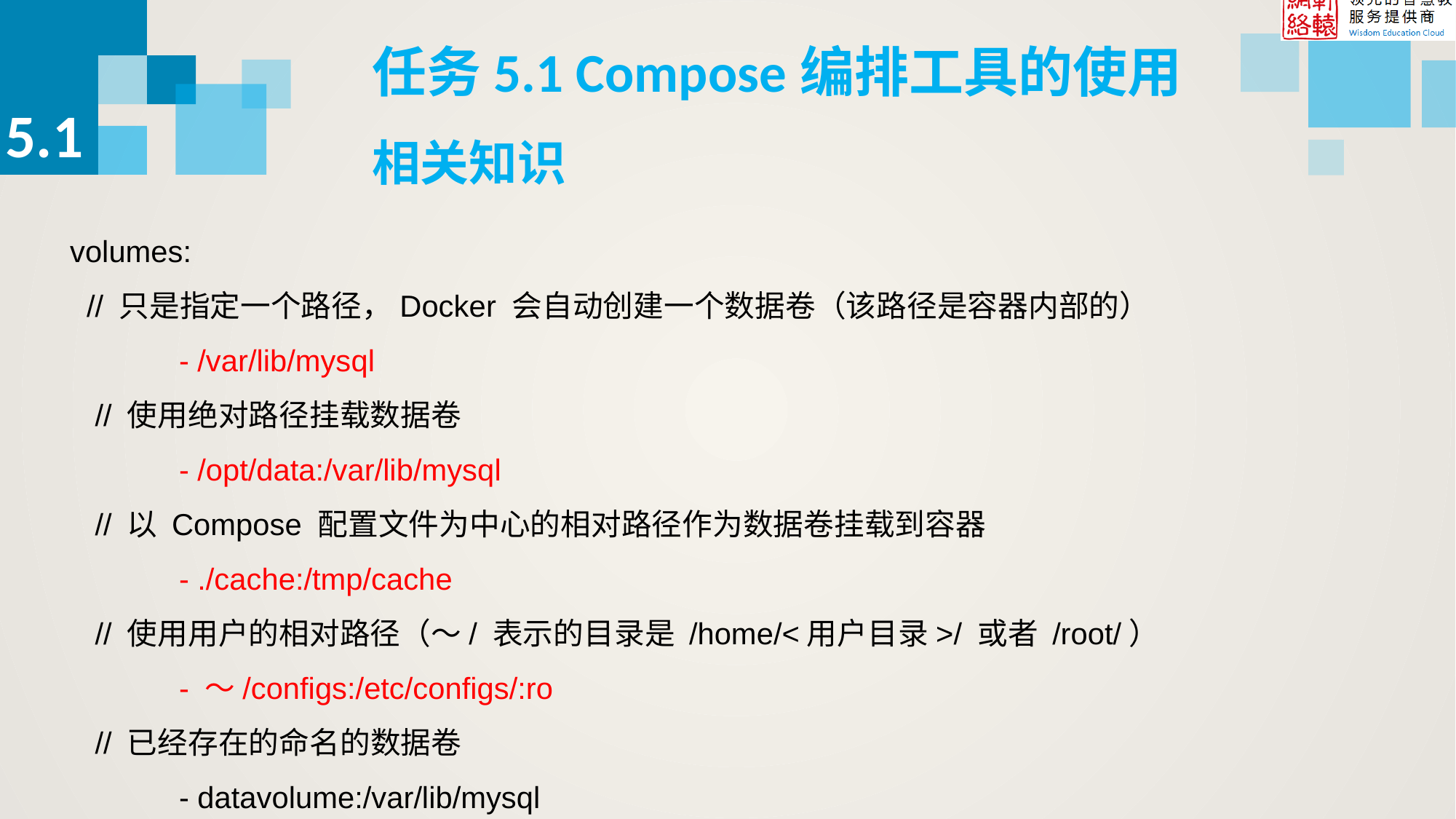

任务5.1 Compose编排工具的使用
5.1
相关知识
volumes:
  // 只是指定一个路径，Docker 会自动创建一个数据卷（该路径是容器内部的）
  	- /var/lib/mysql
   // 使用绝对路径挂载数据卷
  	- /opt/data:/var/lib/mysql
   // 以 Compose 配置文件为中心的相对路径作为数据卷挂载到容器
  	- ./cache:/tmp/cache
   // 使用用户的相对路径（～/ 表示的目录是 /home/<用户目录>/ 或者 /root/）
  	- ～/configs:/etc/configs/:ro
   // 已经存在的命名的数据卷
  	- datavolume:/var/lib/mysql